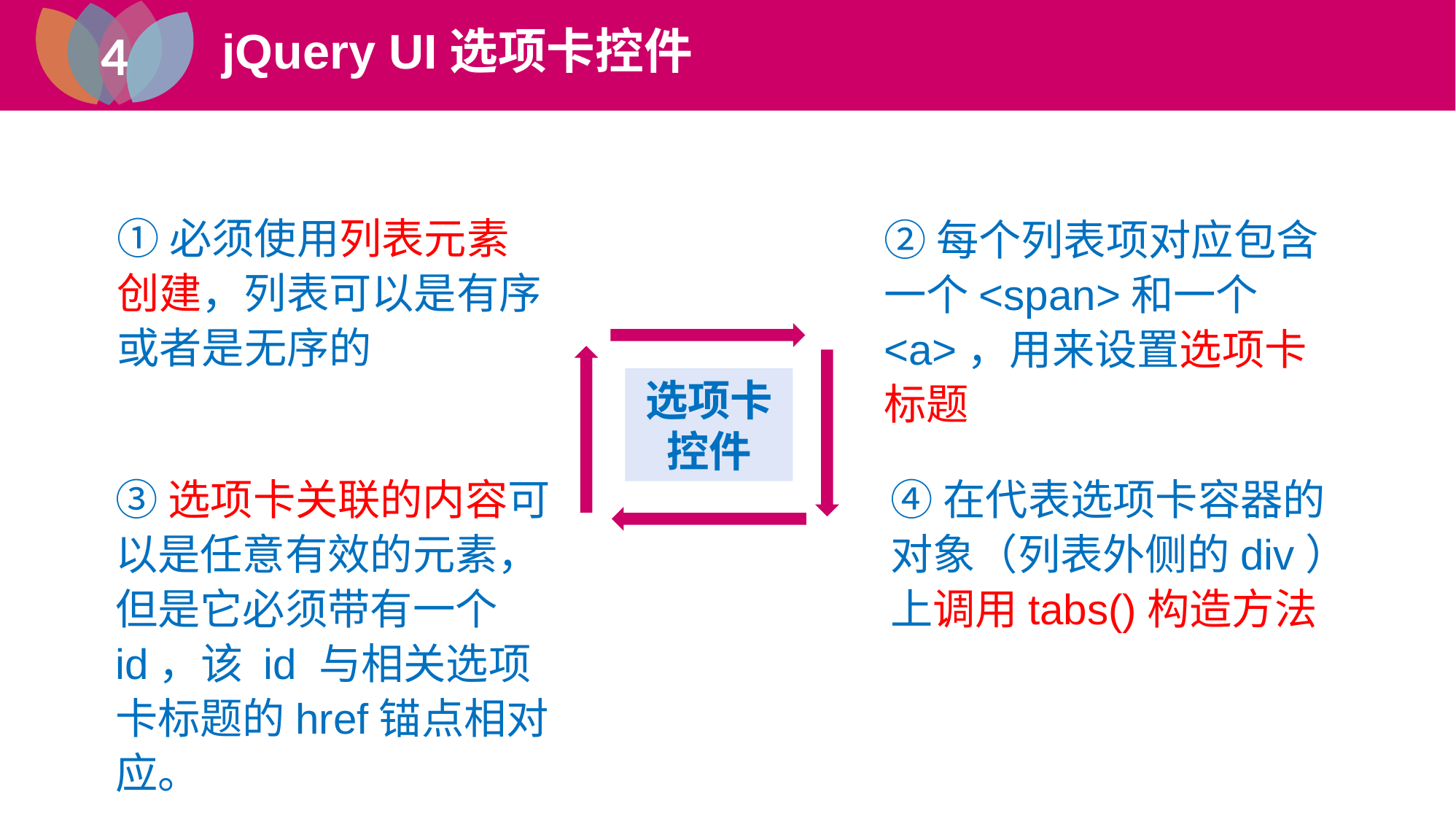

4
jQuery UI选项卡控件
①必须使用列表元素创建，列表可以是有序或者是无序的
②每个列表项对应包含一个<span>和一个<a>，用来设置选项卡标题

选项卡控件

③选项卡关联的内容可以是任意有效的元素，但是它必须带有一个 id，该 id 与相关选项卡标题的href锚点相对应。
④在代表选项卡容器的对象（列表外侧的div）上调用tabs()构造方法